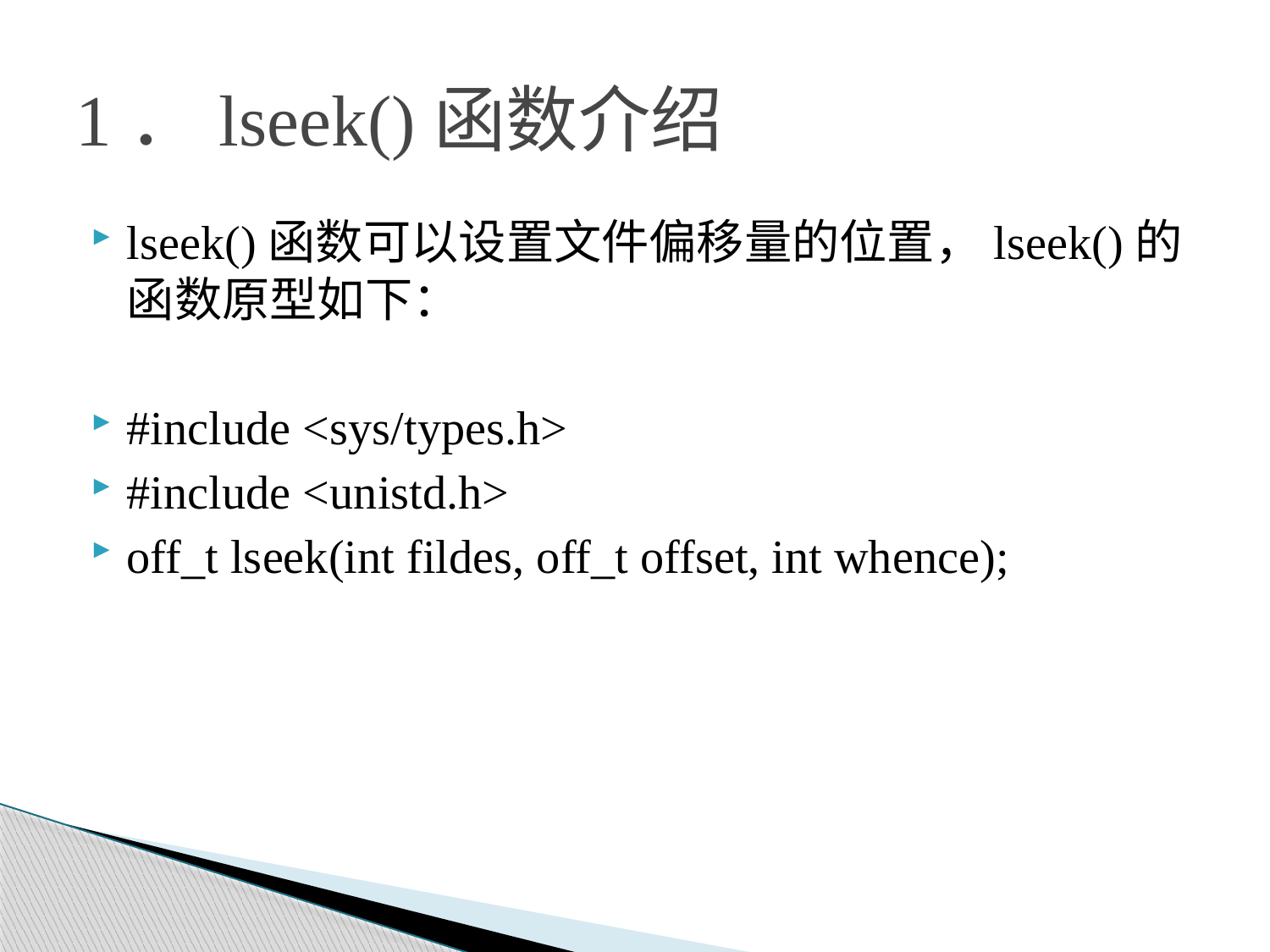

# 1．lseek()函数介绍
lseek()函数可以设置文件偏移量的位置，lseek()的函数原型如下：

#include <sys/types.h>
#include <unistd.h>
off_t lseek(int fildes, off_t offset, int whence);